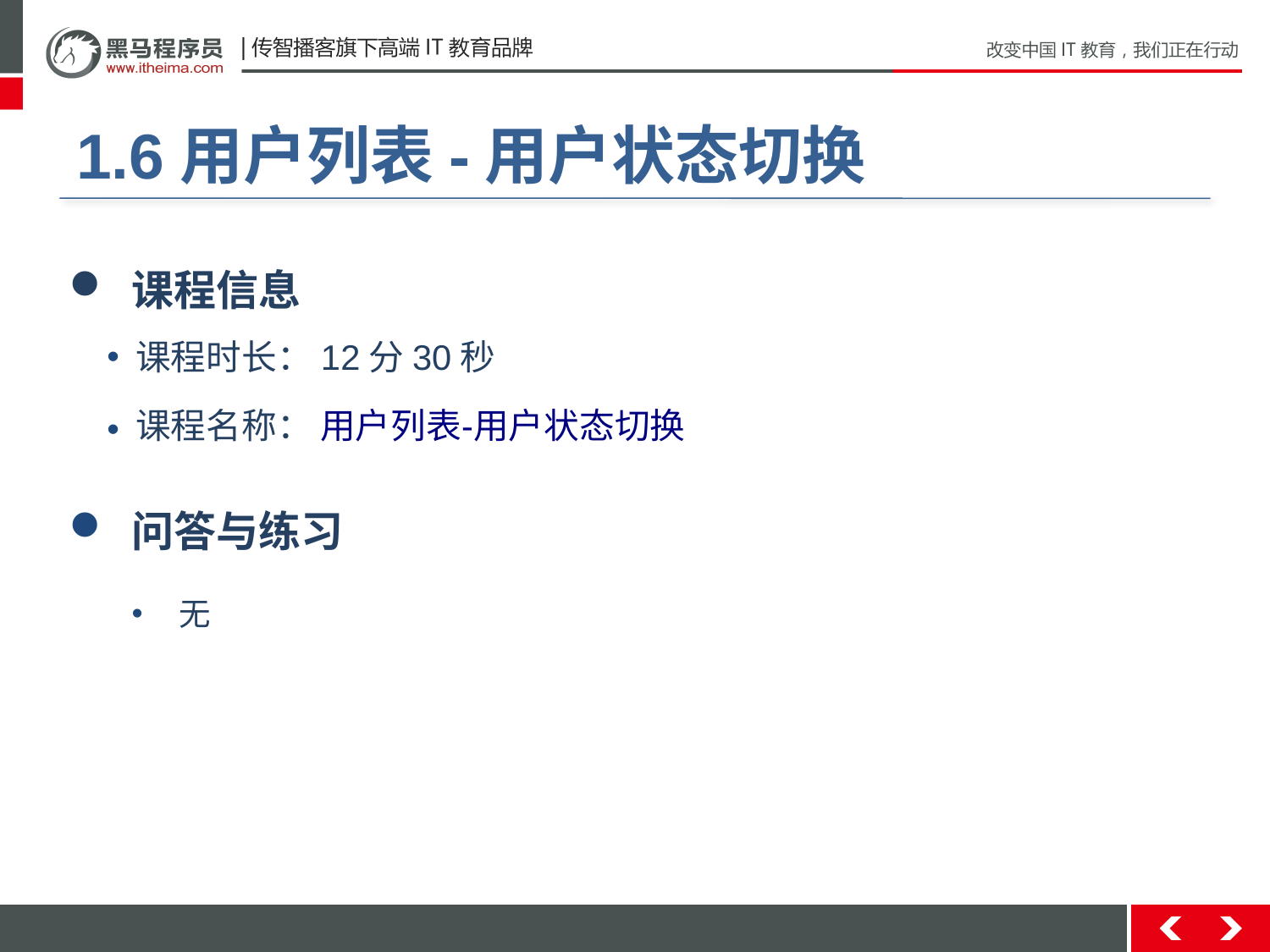

#
1.6用户列表-用户状态切换
 课程信息
 课程时长：12分30秒
 课程名称： 用户列表-用户状态切换
 问答与练习
无